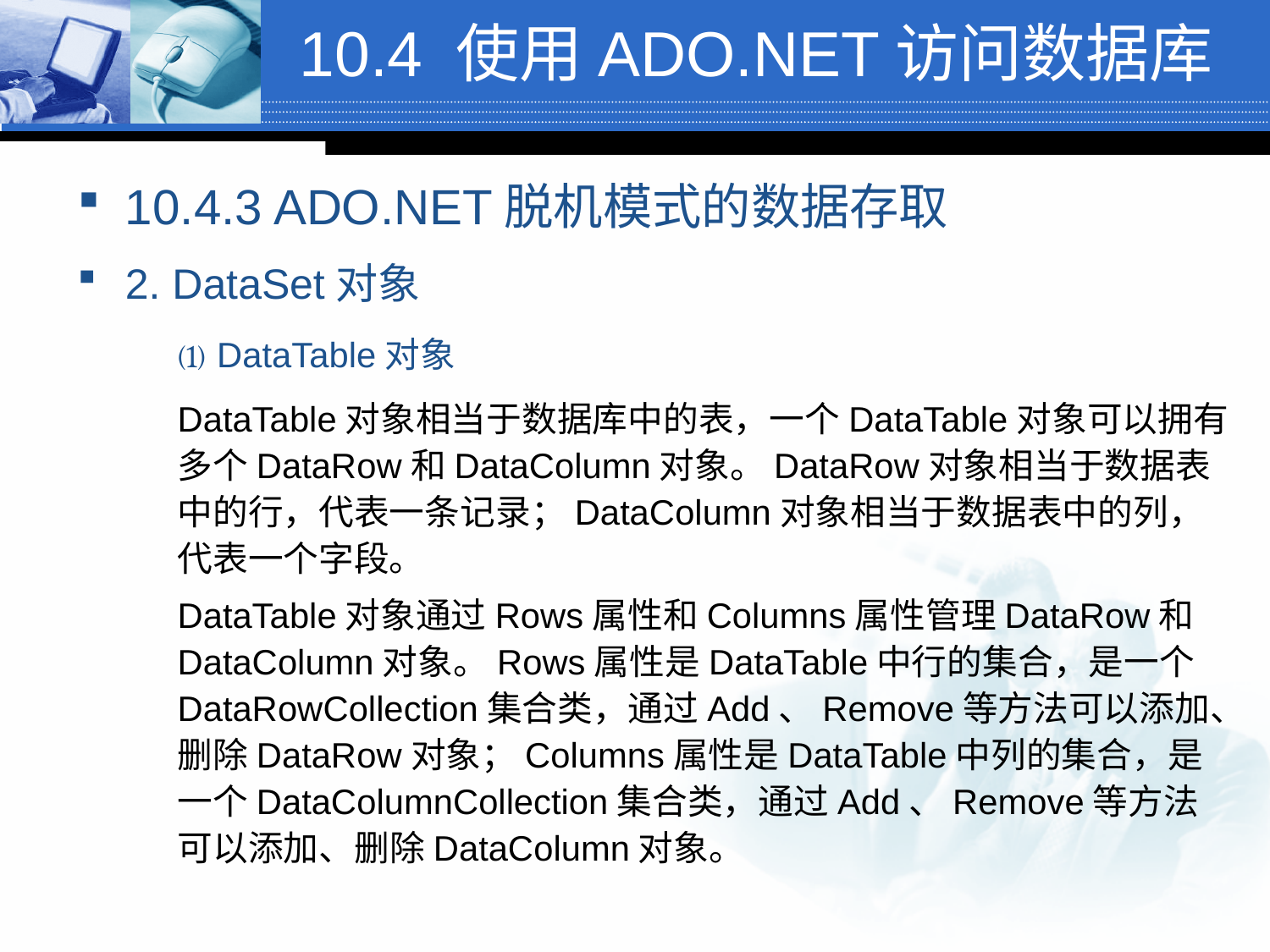

# 10.4 使用ADO.NET访问数据库
10.4.3 ADO.NET脱机模式的数据存取
2. DataSet对象
⑴ DataTable对象
DataTable对象相当于数据库中的表，一个DataTable对象可以拥有多个DataRow和DataColumn对象。DataRow对象相当于数据表中的行，代表一条记录；DataColumn对象相当于数据表中的列，代表一个字段。
DataTable对象通过Rows属性和Columns属性管理DataRow和DataColumn对象。Rows属性是DataTable中行的集合，是一个DataRowCollection集合类，通过Add、Remove等方法可以添加、删除DataRow对象；Columns属性是DataTable中列的集合，是一个DataColumnCollection集合类，通过Add、Remove等方法可以添加、删除DataColumn对象。